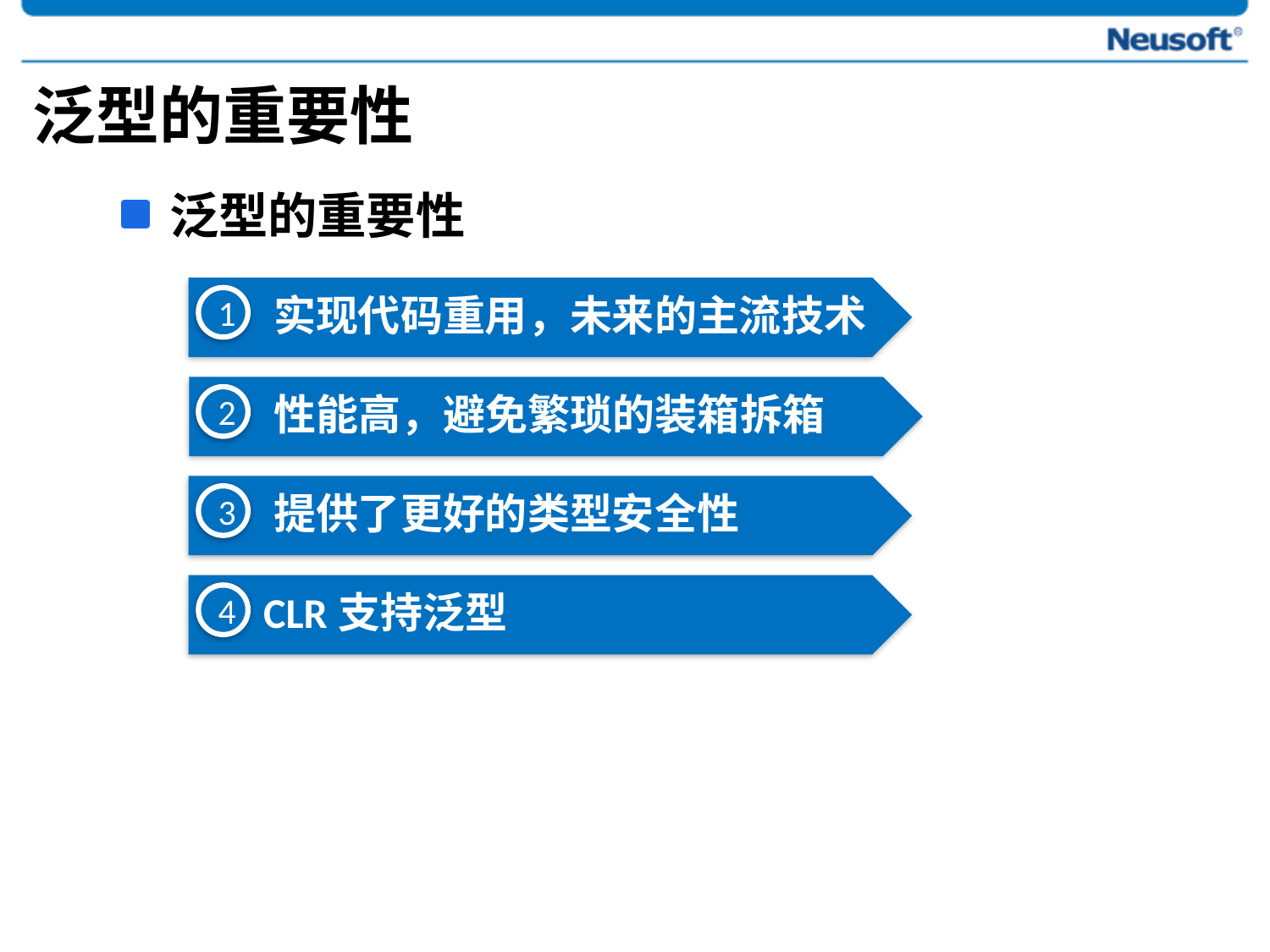

# 泛型的重要性
泛型的重要性
      实现代码重用，未来的主流技术
1
      性能高，避免繁琐的装箱拆箱
2
      提供了更好的类型安全性
3
      CLR支持泛型
4